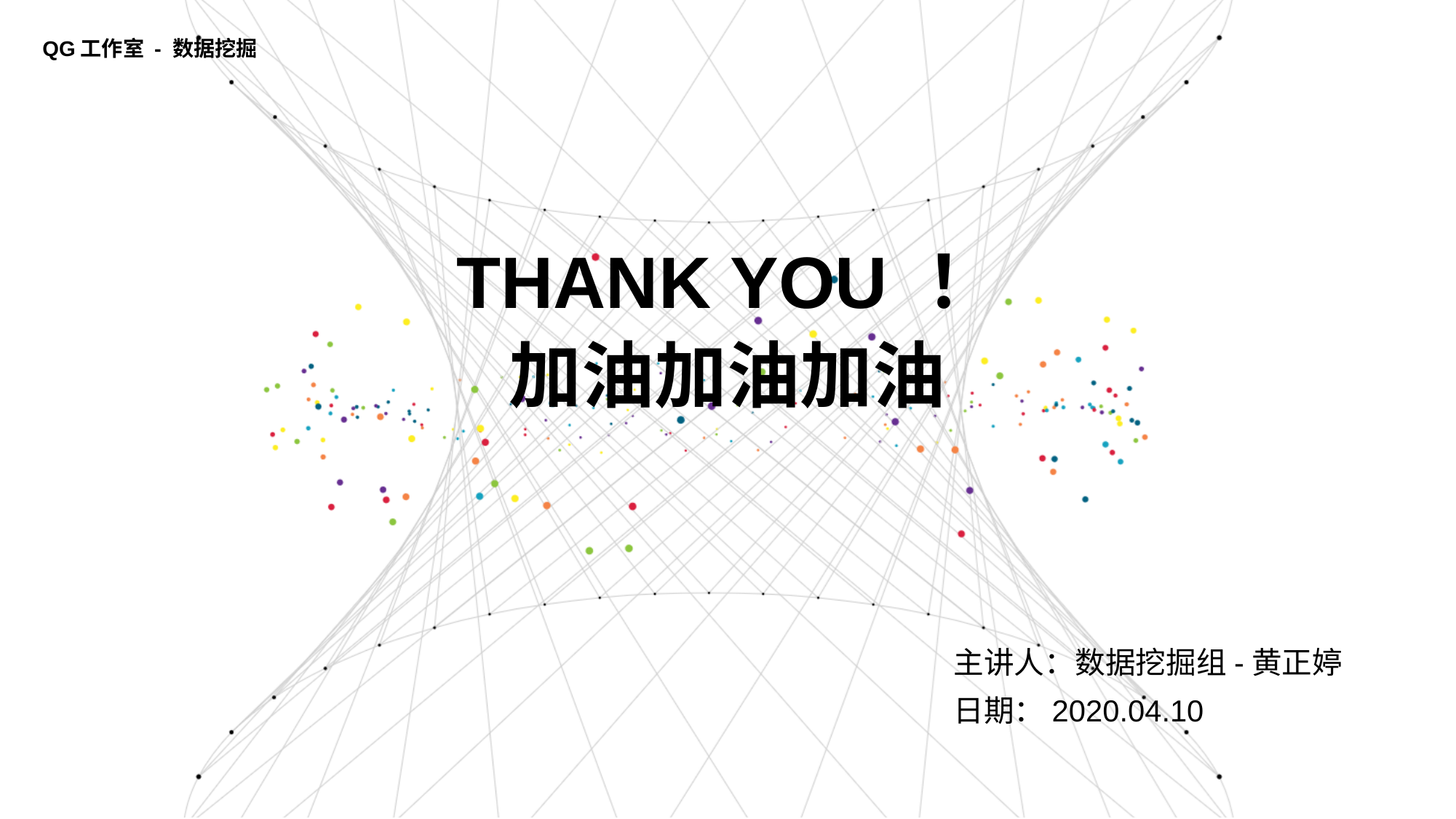

QG工作室 - 数据挖掘
THANK YOU ！
加油加油加油
主讲人：数据挖掘组-黄正婷
日期：2020.04.10